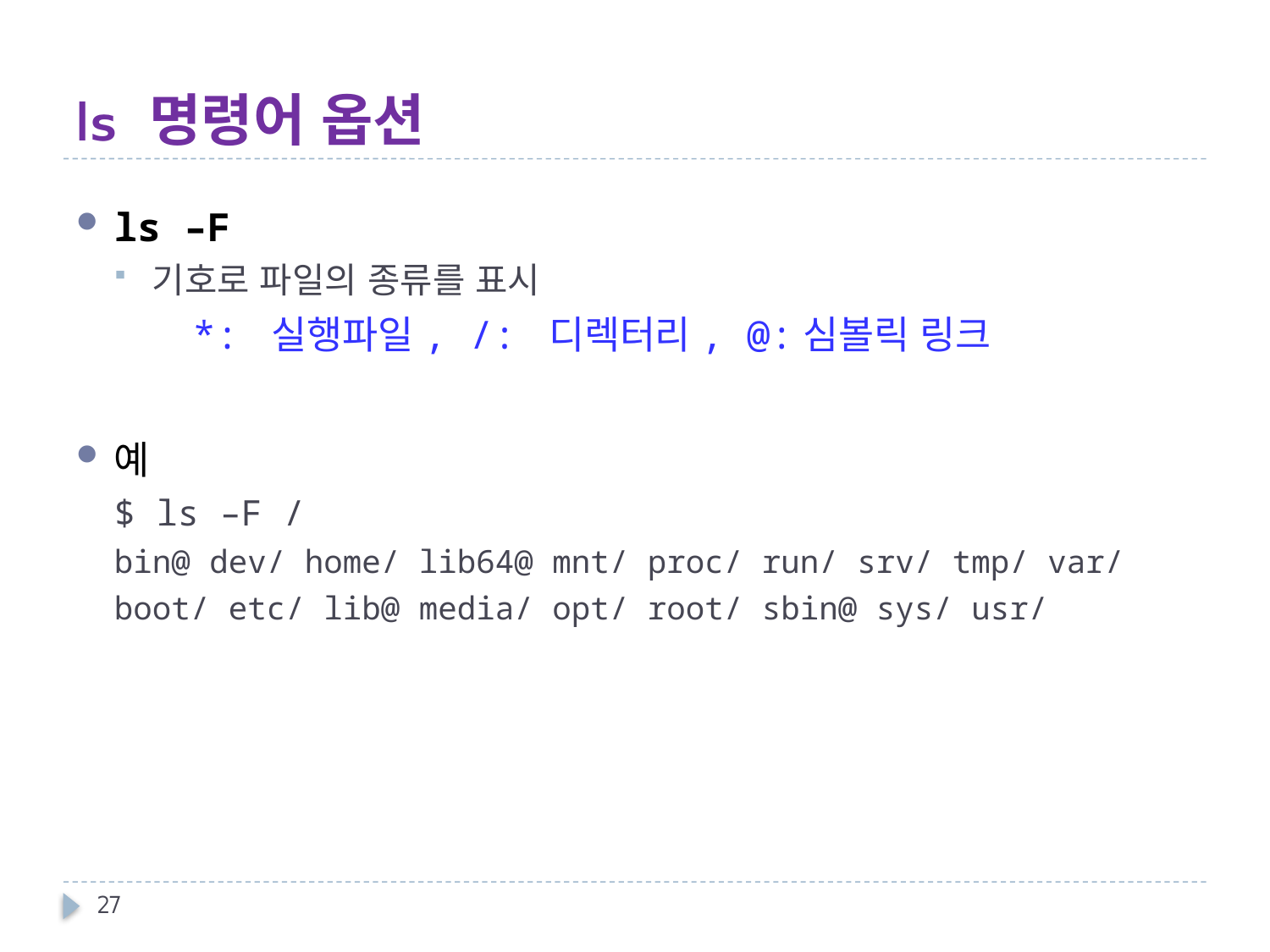

# ls 명령어 옵션
ls –F
기호로 파일의 종류를 표시
     *: 실행파일, /: 디렉터리, @:심볼릭 링크

예
$ ls –F /
bin@ dev/ home/ lib64@ mnt/ proc/ run/ srv/ tmp/ var/
boot/ etc/ lib@ media/ opt/ root/ sbin@ sys/ usr/

27